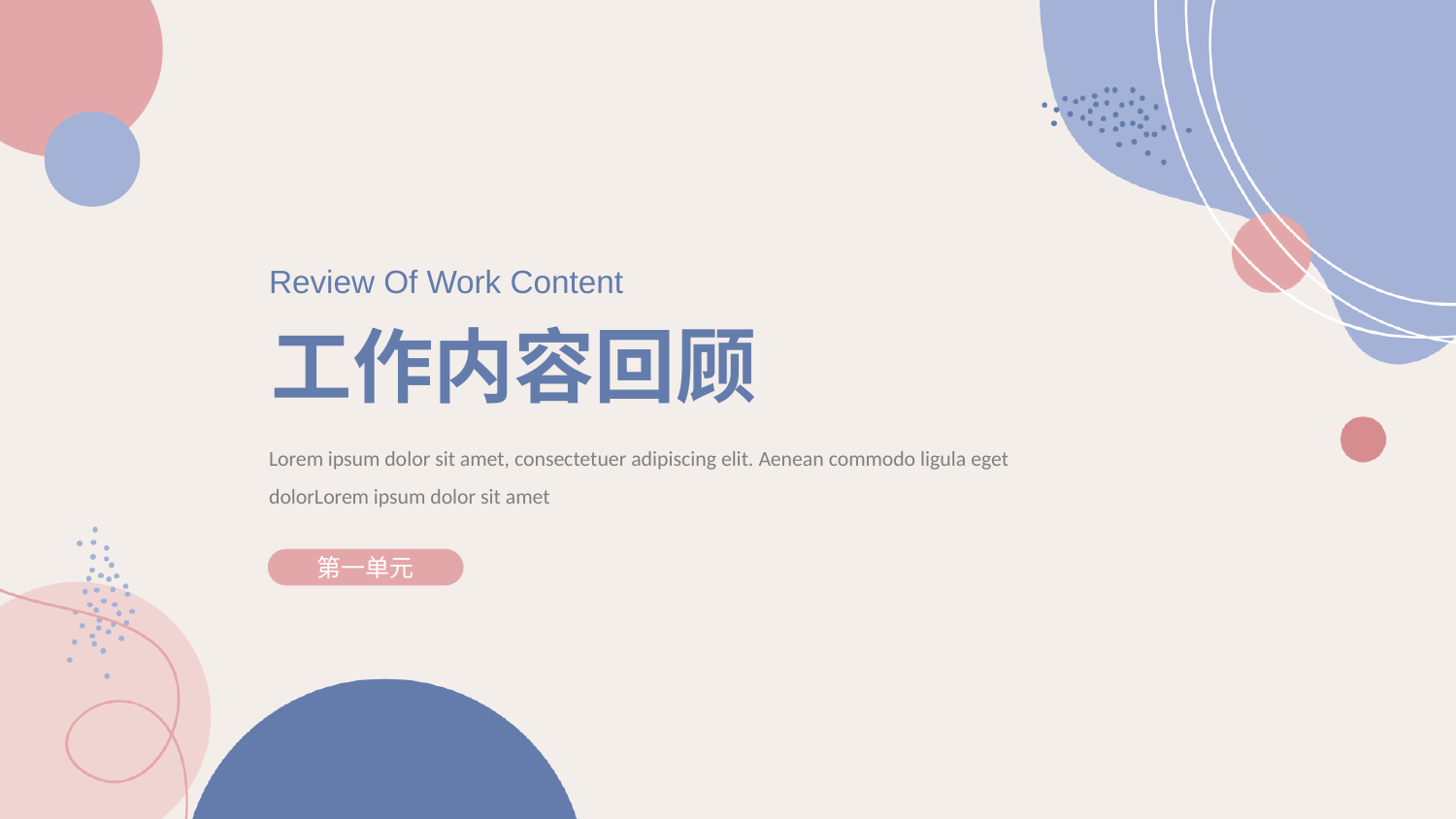

Review Of Work Content
工作内容回顾
Lorem ipsum dolor sit amet, consectetuer adipiscing elit. Aenean commodo ligula eget dolorLorem ipsum dolor sit amet
第一单元